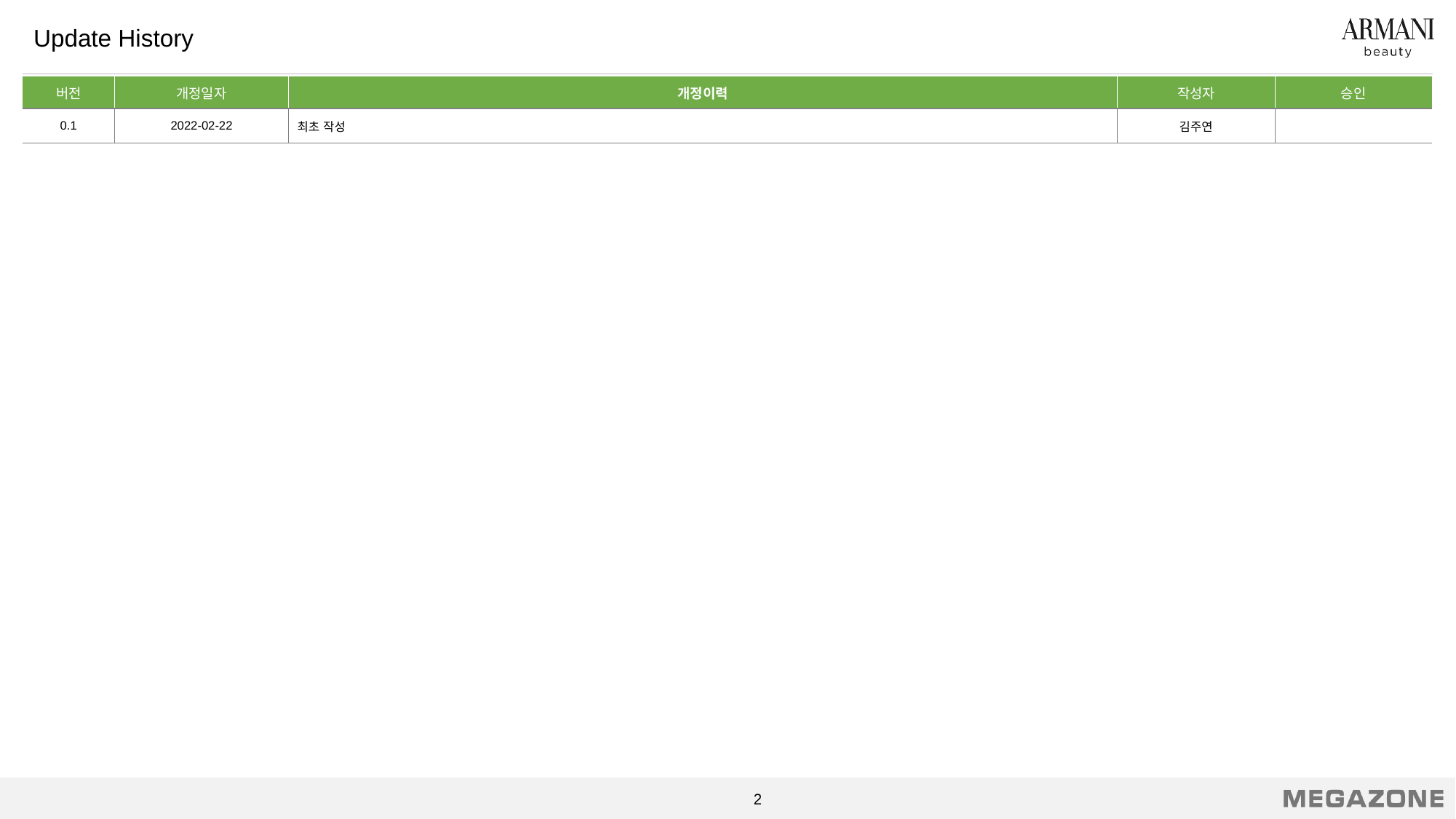

# Update History
| 버전 | 개정일자 | 개정이력 | 작성자 | 승인 |
| --- | --- | --- | --- | --- |
| 0.1 | 2022-02-22 | 최초 작성 | 김주연 |  |